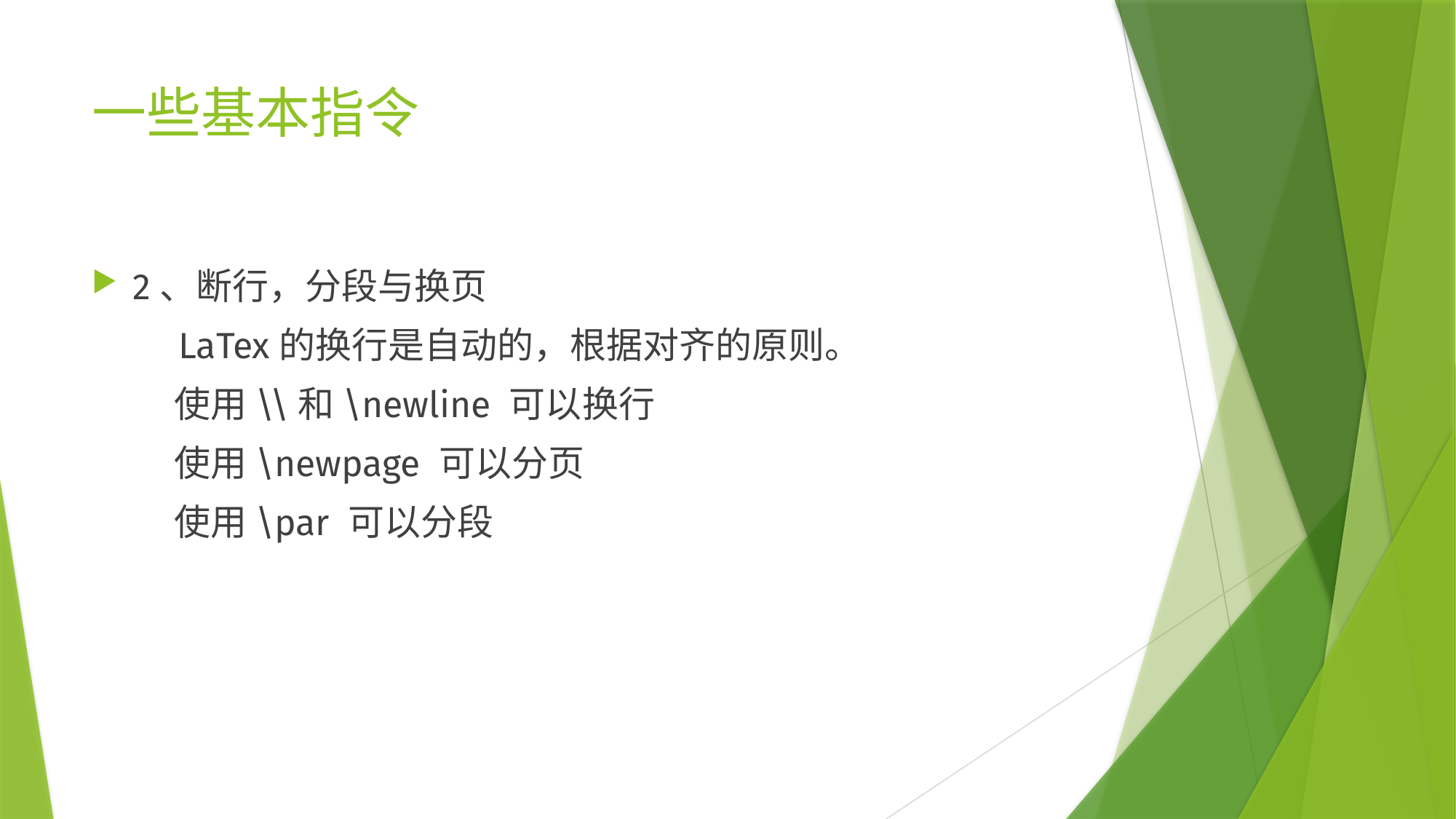

# 一些基本指令
2、断行，分段与换页
         LaTex的换行是自动的，根据对齐的原则。
         使用\\和\newline 可以换行
         使用\newpage 可以分页
         使用\par 可以分段